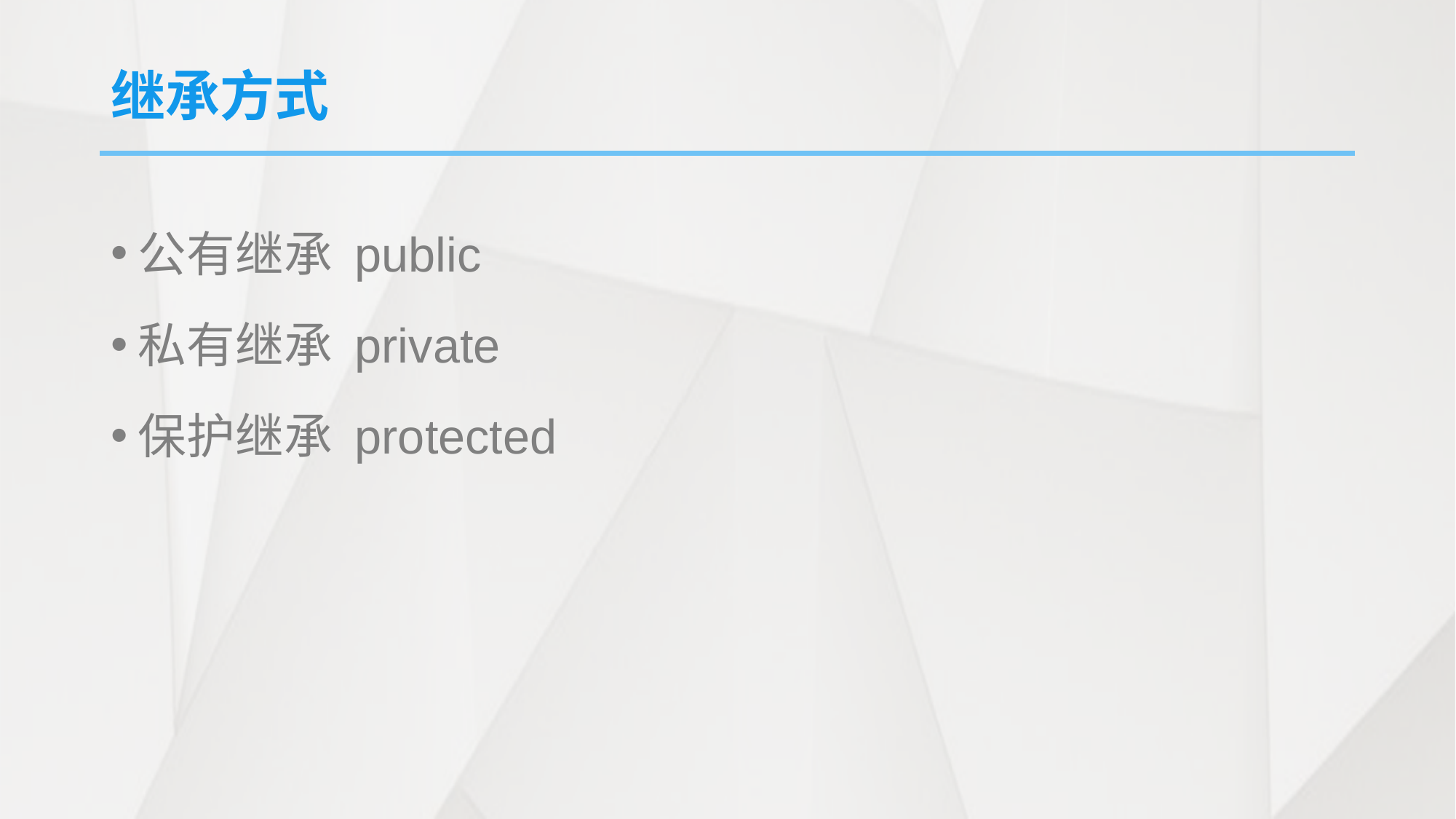

# 继承方式
公有继承 public
私有继承 private
保护继承 protected